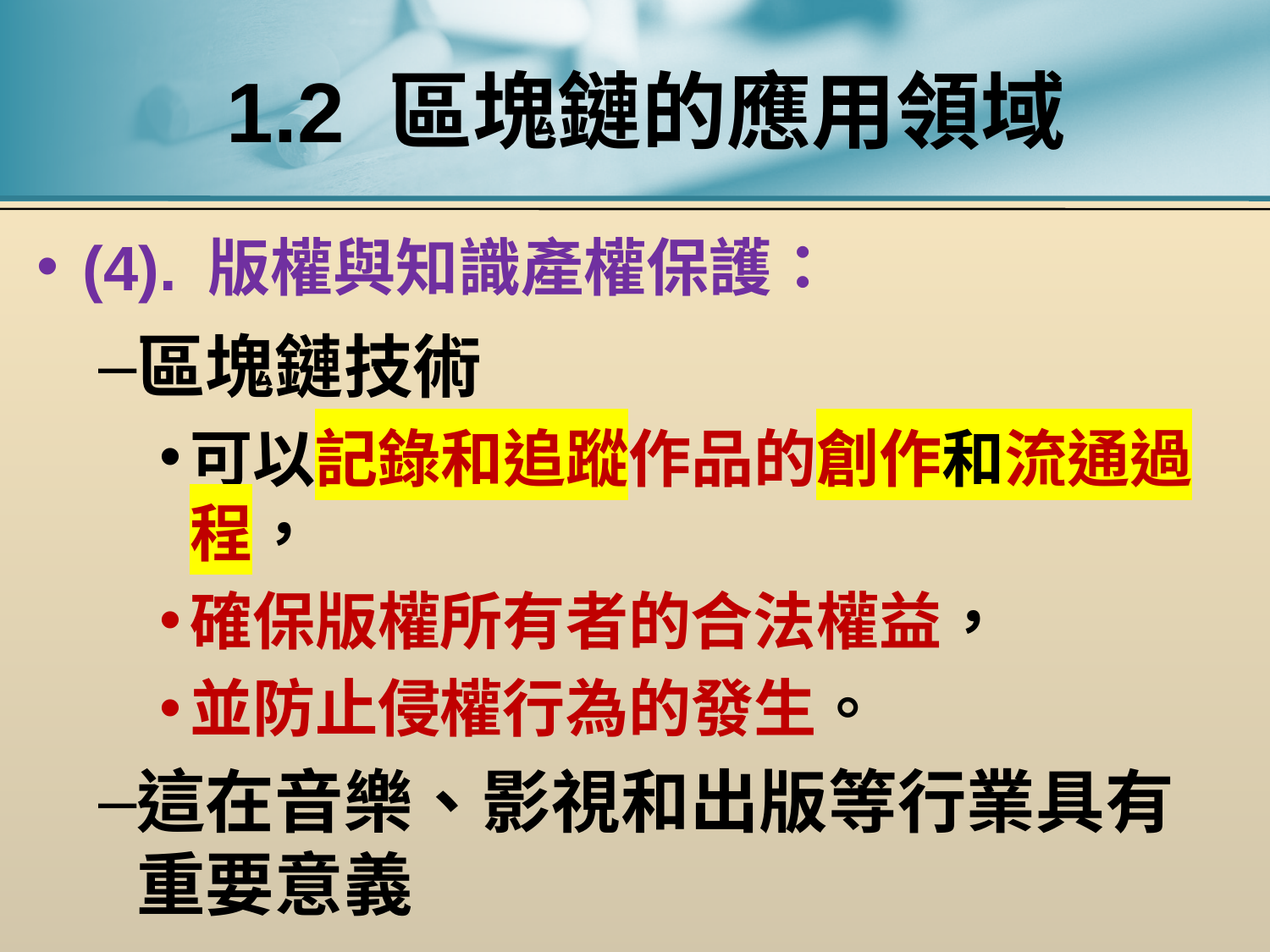

# 1.2 區塊鏈的應用領域
(4). 版權與知識產權保護：
區塊鏈技術
可以記錄和追蹤作品的創作和流通過程，
確保版權所有者的合法權益，
並防止侵權行為的發生。
這在音樂、影視和出版等行業具有重要意義